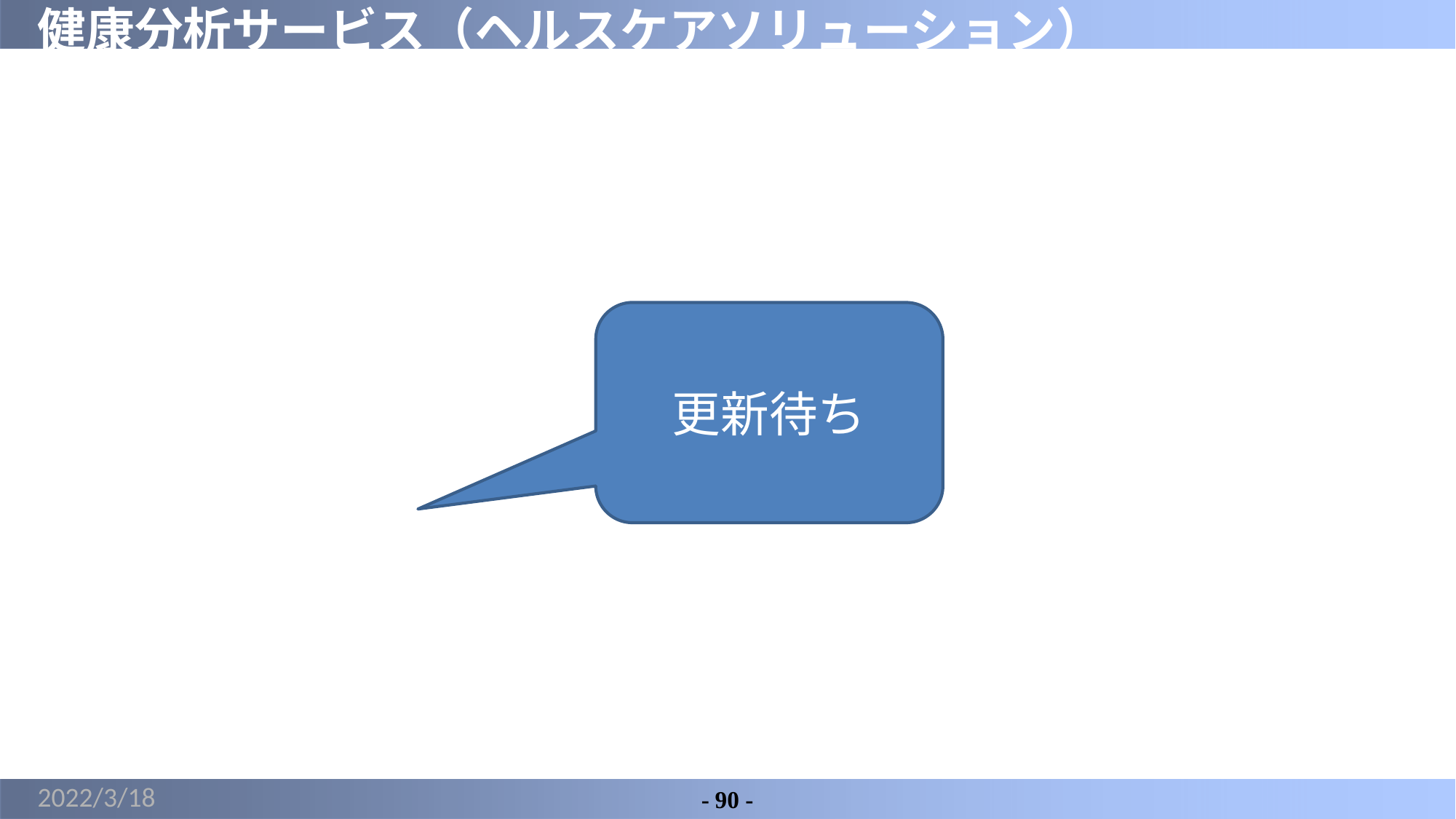

# 健康分析サービス（ヘルスケアソリューション）
更新待ち
2022/3/18
- 90 -